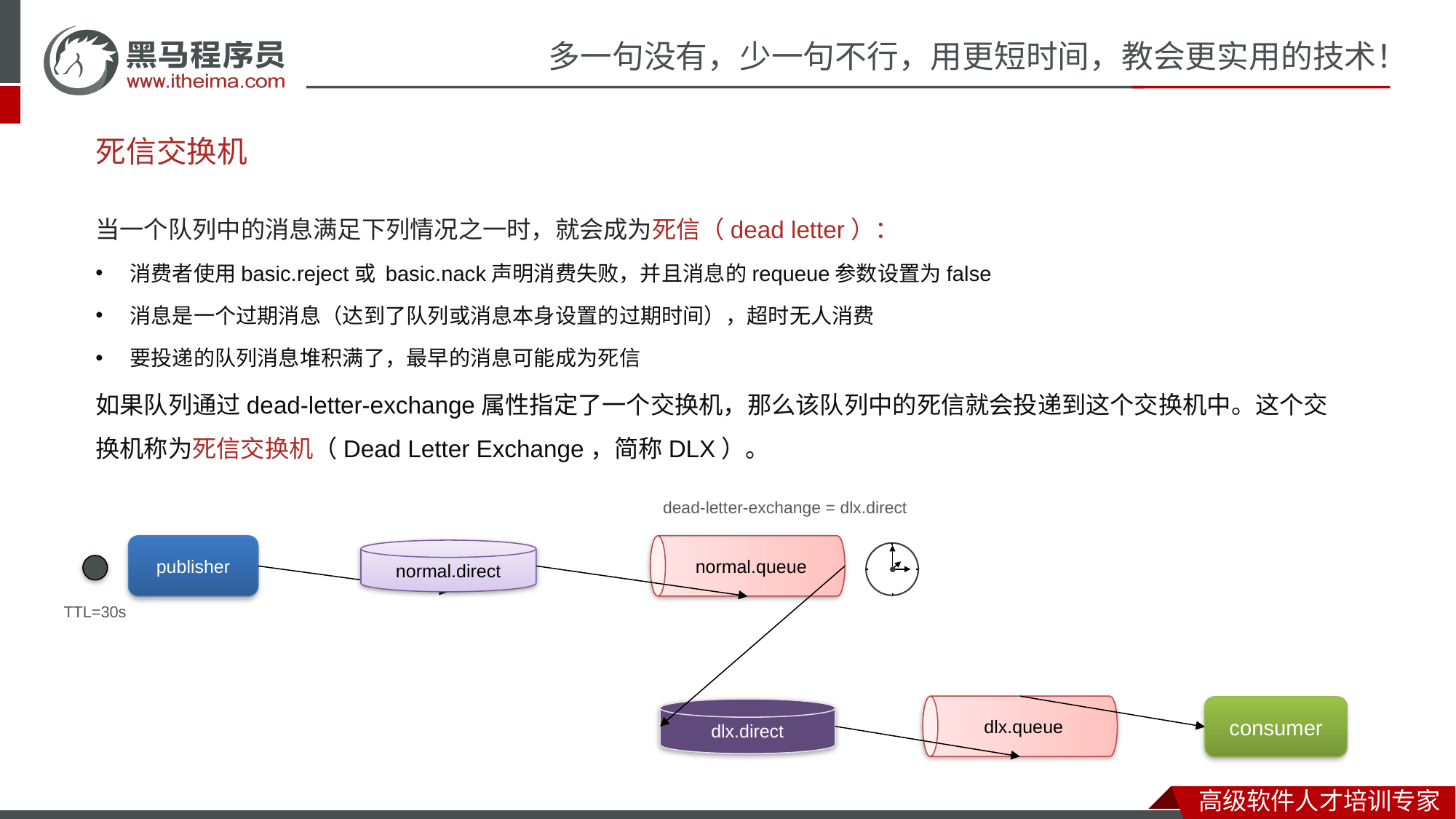

# 死信交换机
当一个队列中的消息满足下列情况之一时，就会成为死信（dead letter）：
消费者使用basic.reject或 basic.nack声明消费失败，并且消息的requeue参数设置为false
消息是一个过期消息（达到了队列或消息本身设置的过期时间），超时无人消费
要投递的队列消息堆积满了，最早的消息可能成为死信
如果队列通过dead-letter-exchange属性指定了一个交换机，那么该队列中的死信就会投递到这个交换机中。这个交换机称为死信交换机（Dead Letter Exchange，简称DLX）。
normal.queue
dead-letter-exchange = dlx.direct
publisher
normal.direct

TTL=30s
dlx.queue
consumer
dlx.direct